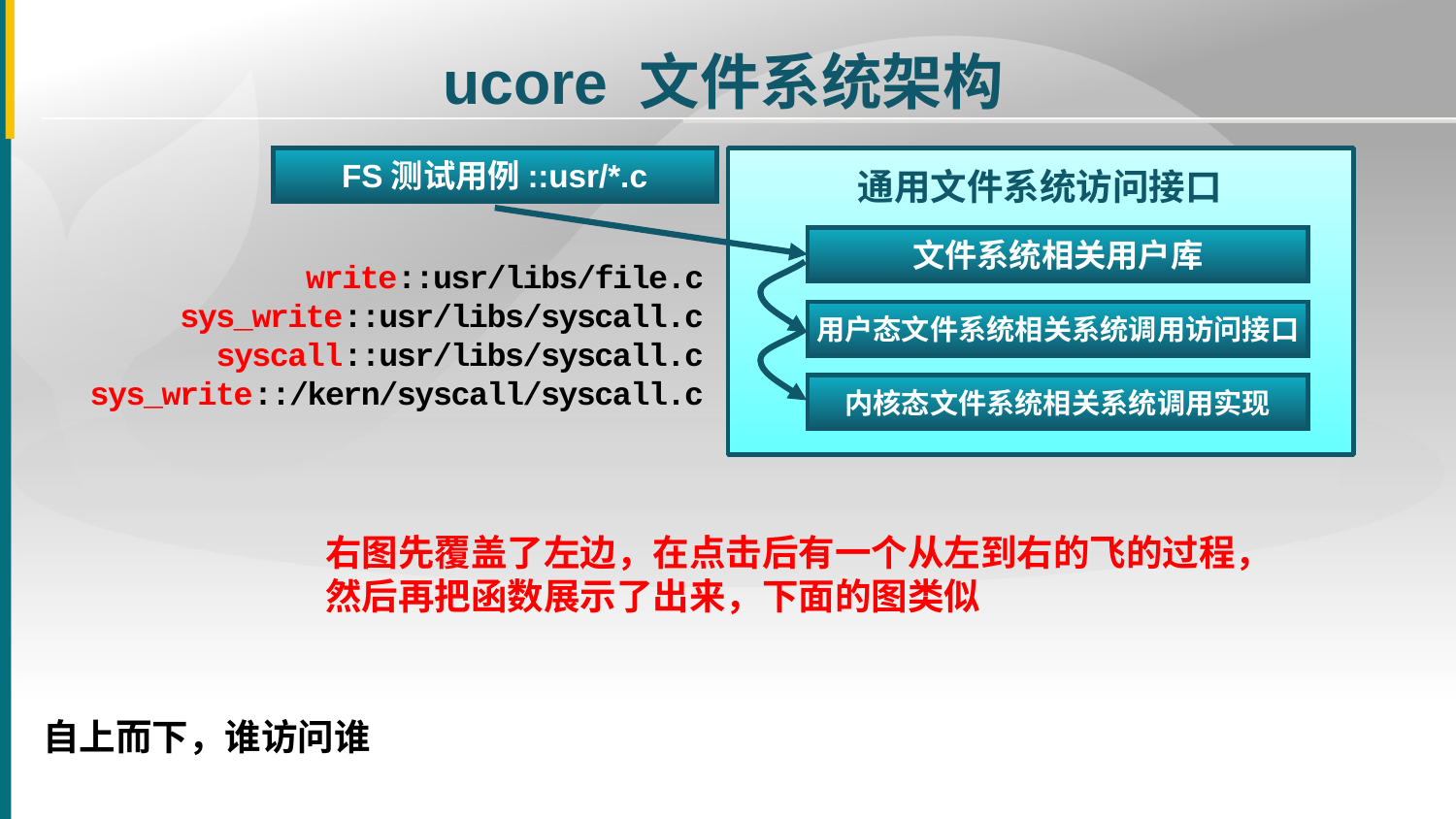

ucore 文件系统架构
FS测试用例::usr/*.c

通用文件系统访问接口
文件系统相关用户库
write::usr/libs/file.c
sys_write::usr/libs/syscall.c
syscall::usr/libs/syscall.c
sys_write::/kern/syscall/syscall.c

用户态文件系统相关系统调用访问接口

内核态文件系统相关系统调用实现
右图先覆盖了左边，在点击后有一个从左到右的飞的过程，
然后再把函数展示了出来，下面的图类似
自上而下，谁访问谁